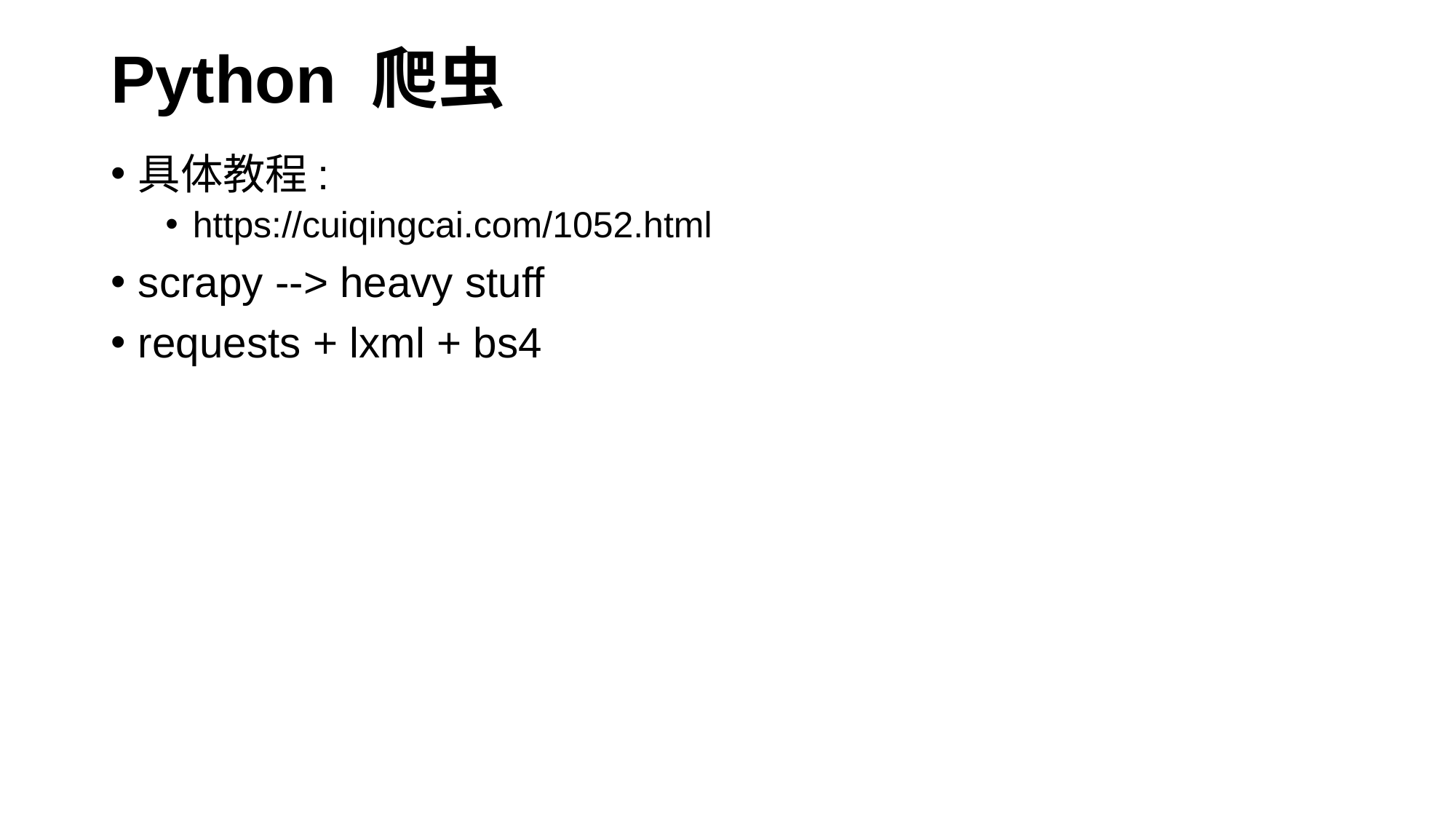

# Python 爬虫
具体教程:
https://cuiqingcai.com/1052.html
scrapy --> heavy stuff
requests + lxml + bs4